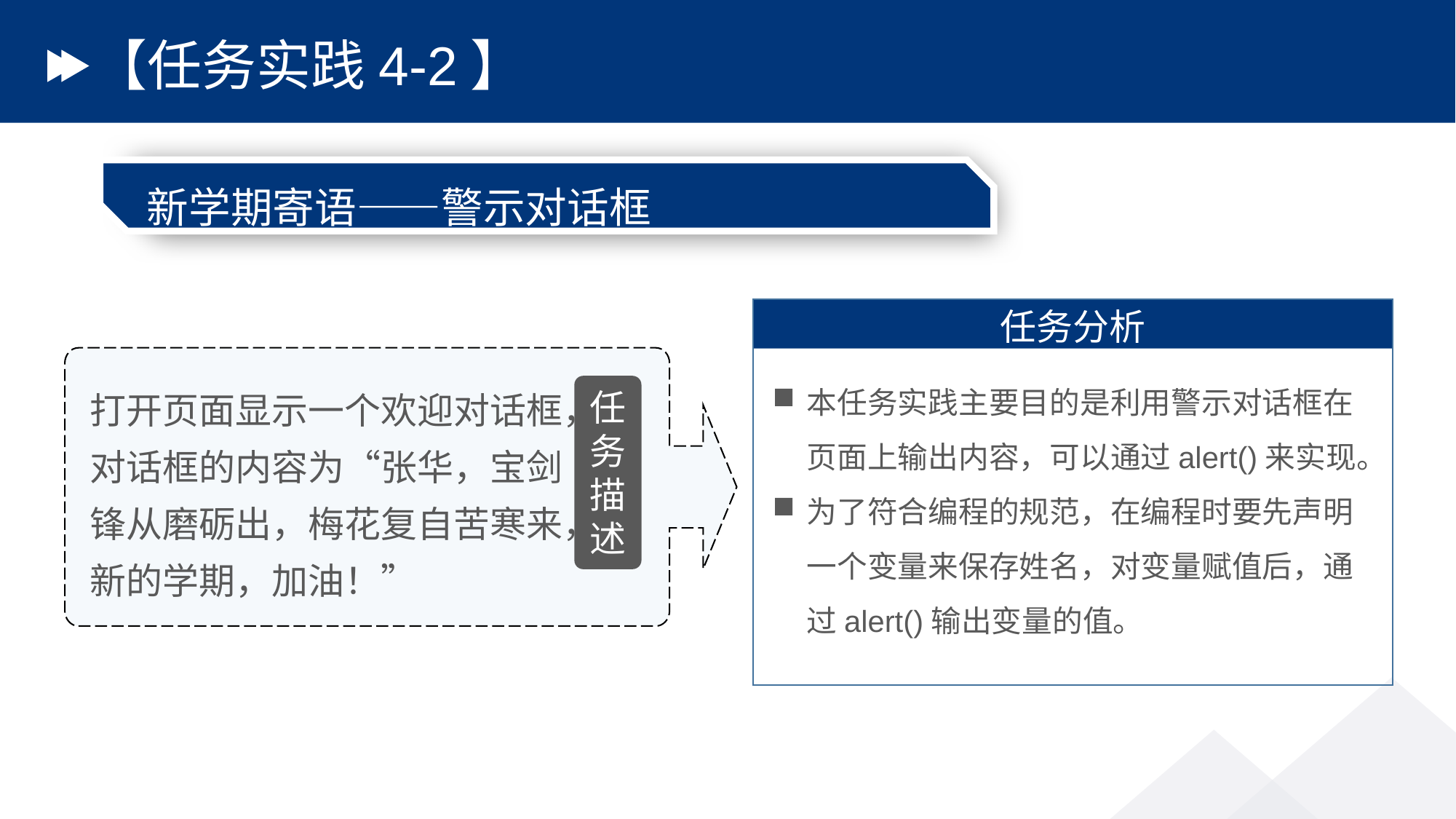

# 【任务实践4-2】
新学期寄语——警示对话框
任务分析

本任务实践主要目的是利用警示对话框在页面上输出内容，可以通过alert()来实现。
为了符合编程的规范，在编程时要先声明一个变量来保存姓名，对变量赋值后，通过alert()输出变量的值。

打开页面显示一个欢迎对话框，对话框的内容为“张华，宝剑锋从磨砺出，梅花复自苦寒来，新的学期，加油！”
任务描述